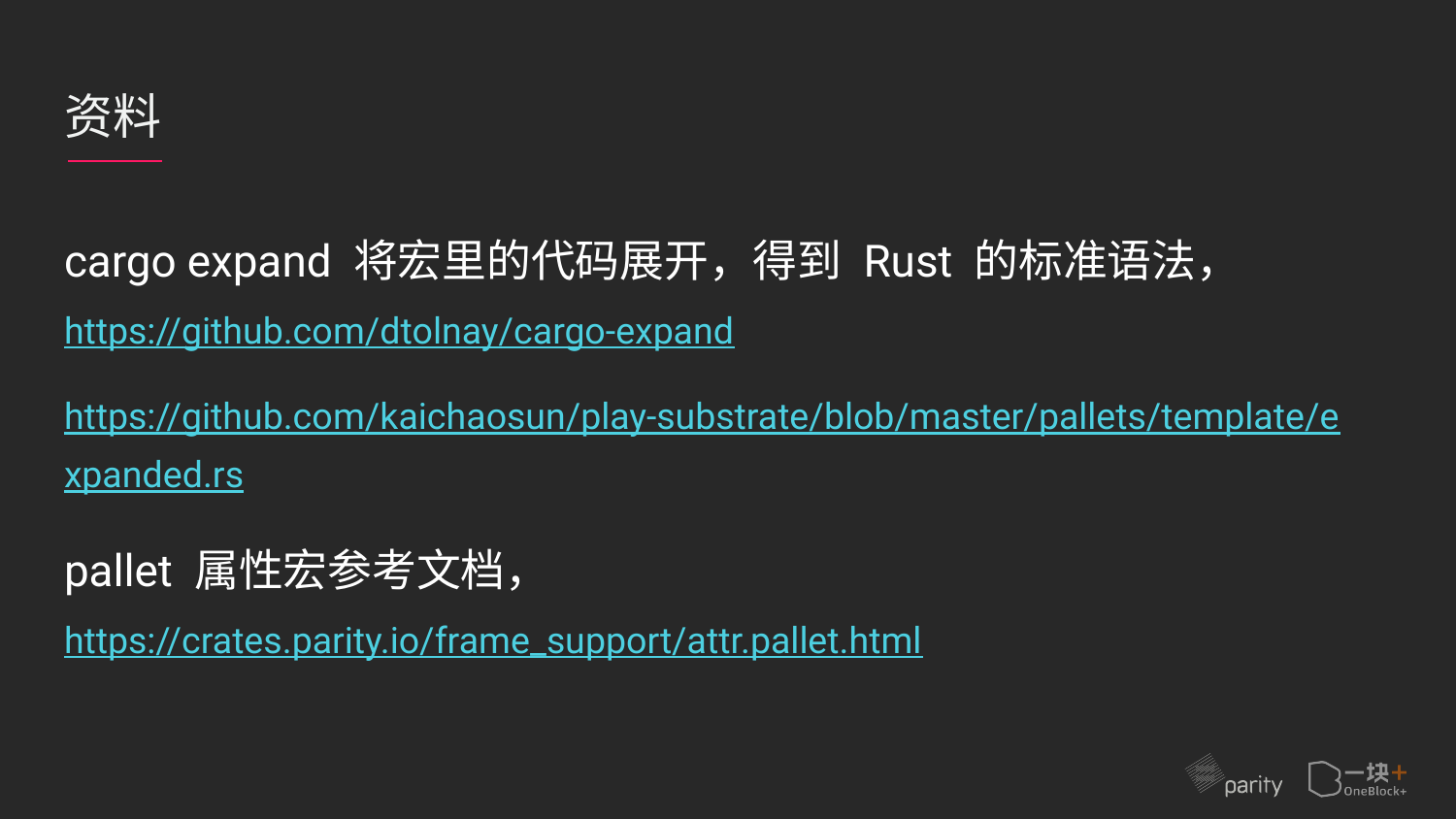

# 资料
cargo expand 将宏里的代码展开，得到 Rust 的标准语法，
https://github.com/dtolnay/cargo-expand
https://github.com/kaichaosun/play-substrate/blob/master/pallets/template/expanded.rs
pallet 属性宏参考文档，
https://crates.parity.io/frame_support/attr.pallet.html